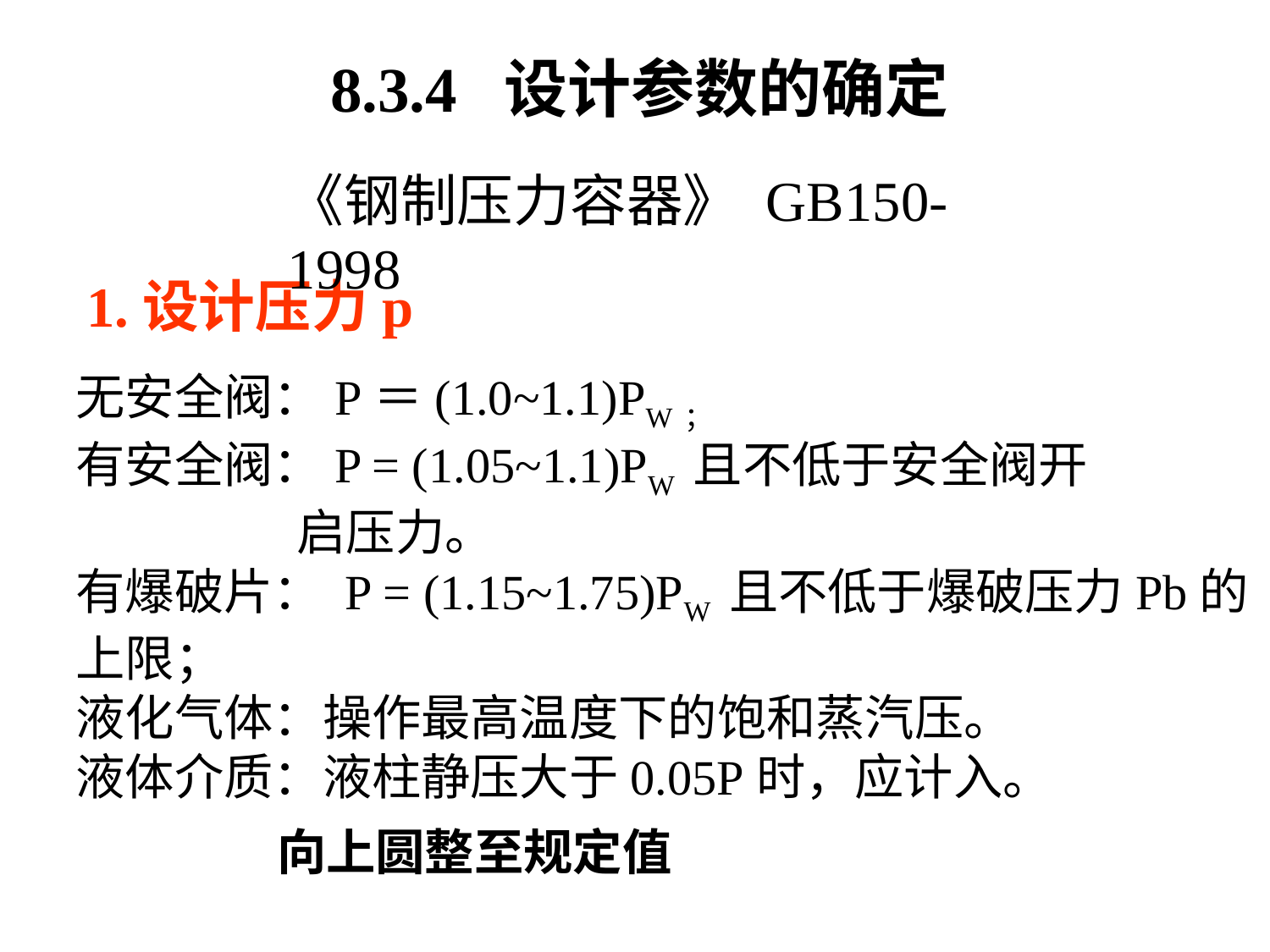

8.3.4  设计参数的确定
《钢制压力容器》 GB150-1998
1.设计压力p
无安全阀：P＝(1.0~1.1)PW；
有安全阀：P = (1.05~1.1)PW 且不低于安全阀开
                   启压力。
有爆破片： P = (1.15~1.75)PW 且不低于爆破压力Pb的上限；
液化气体：操作最高温度下的饱和蒸汽压。
液体介质：液柱静压大于0.05P时，应计入。
向上圆整至规定值